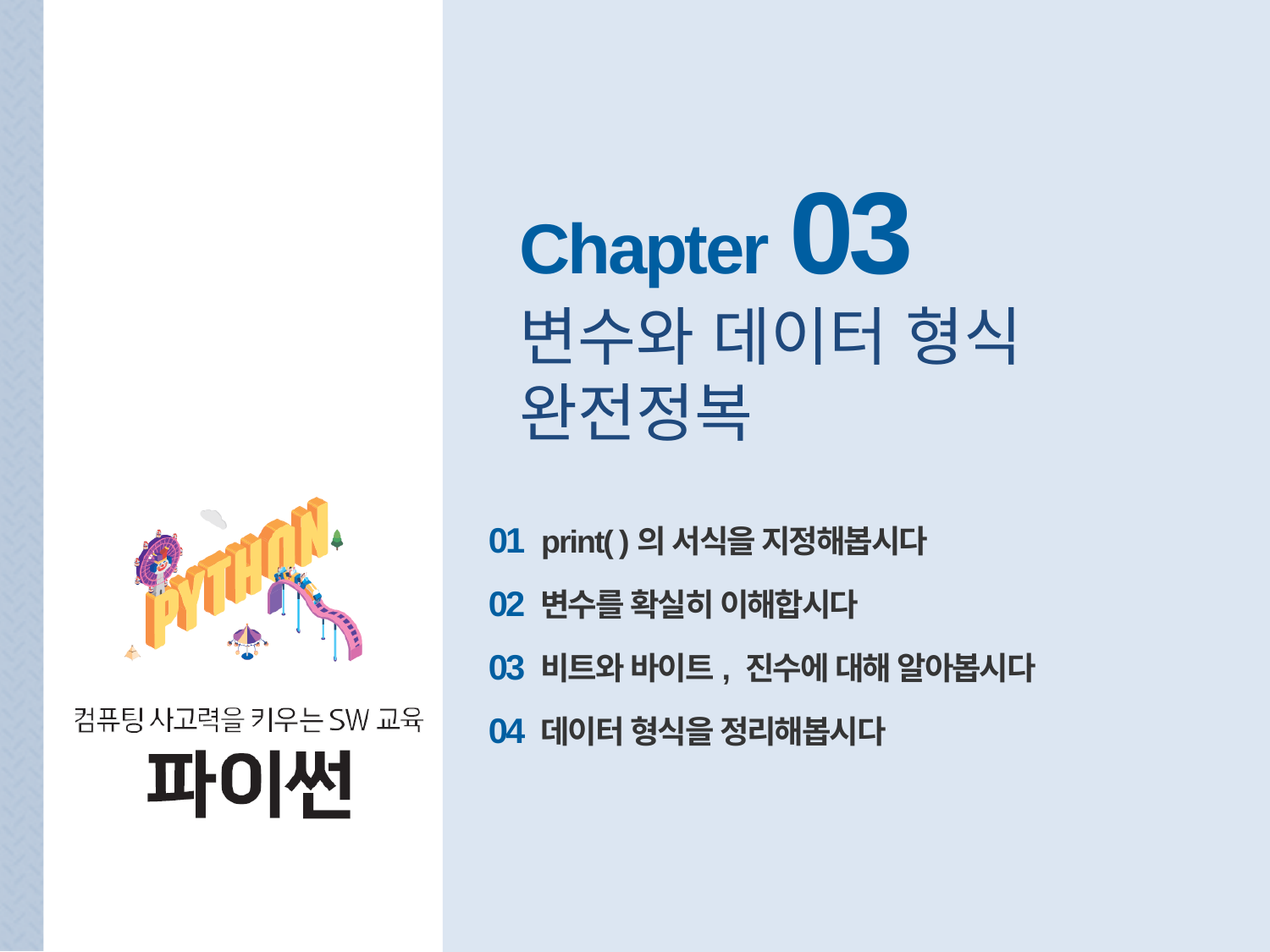

Chapter 03
변수와 데이터 형식
완전정복
01  print( )의 서식을 지정해봅시다
02 변수를 확실히 이해합시다
03 비트와 바이트, 진수에 대해 알아봅시다
04 데이터 형식을 정리해봅시다